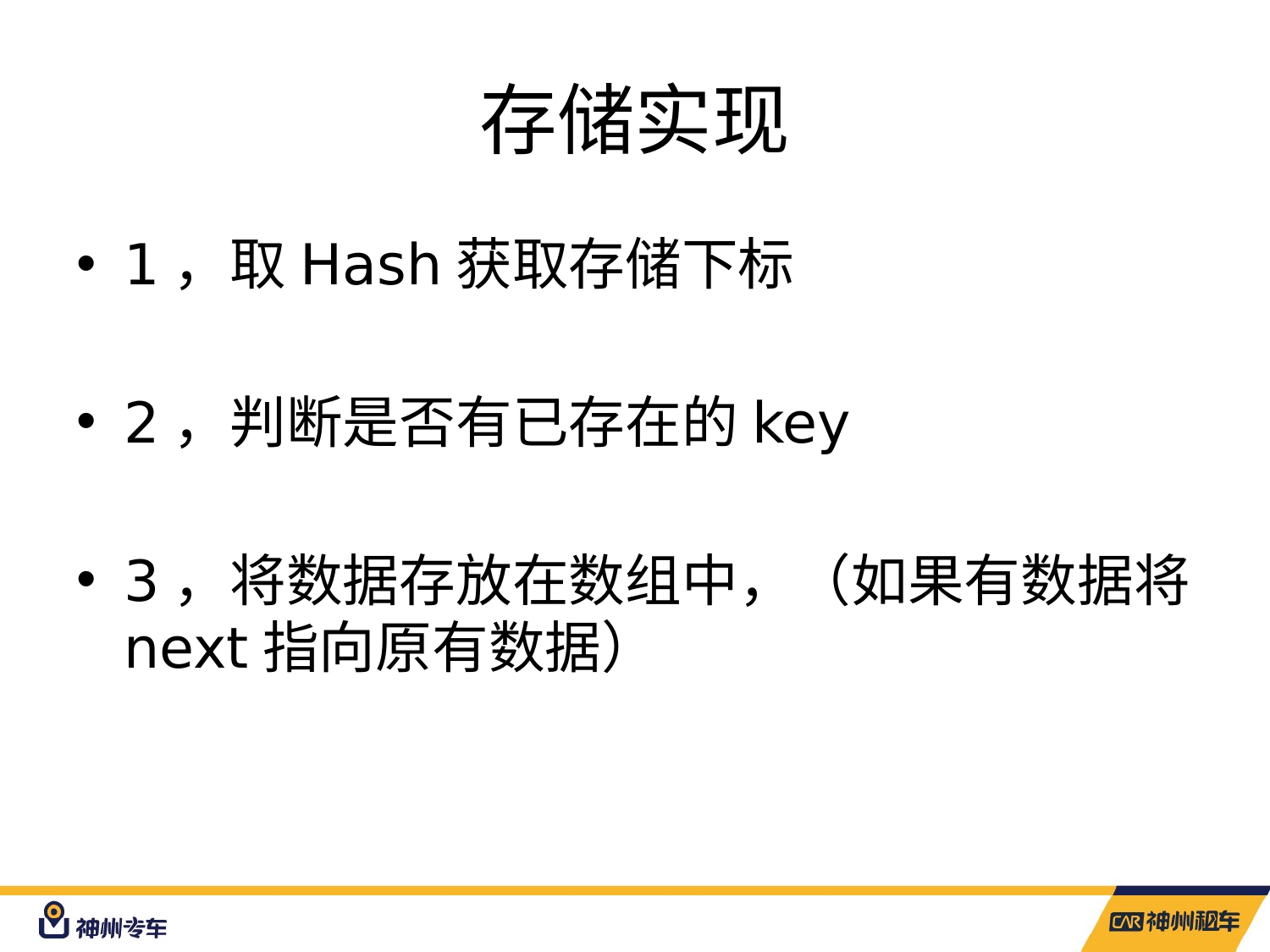

# 存储实现
1，取Hash获取存储下标

2，判断是否有已存在的key

3，将数据存放在数组中，（如果有数据将next指向原有数据）